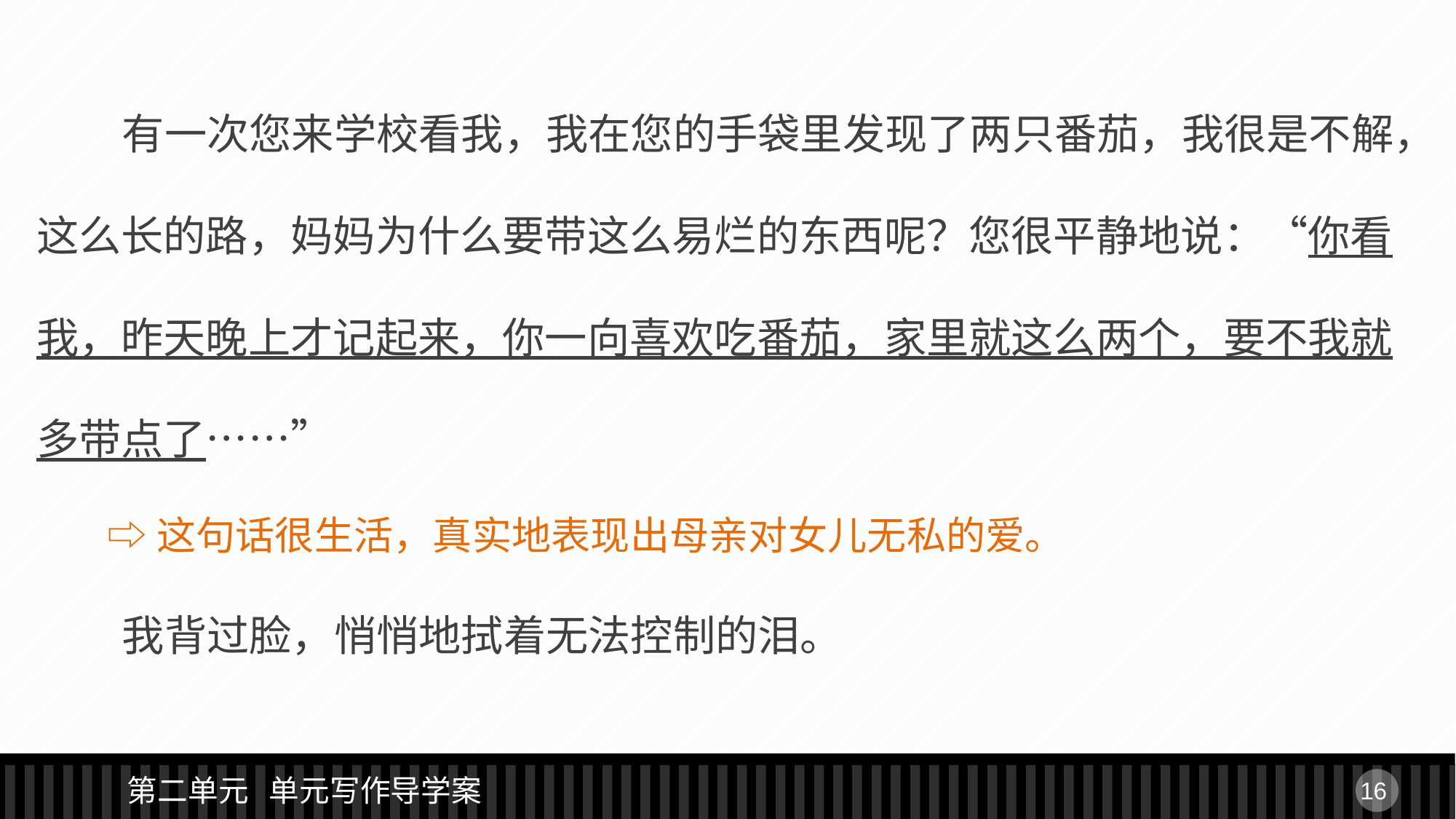

有一次您来学校看我，我在您的手袋里发现了两只番茄，我很是不解，这么长的路，妈妈为什么要带这么易烂的东西呢？您很平静地说：“你看我，昨天晚上才记起来，你一向喜欢吃番茄，家里就这么两个，要不我就多带点了……”
        ⇨这句话很生活，真实地表现出母亲对女儿无私的爱。
        我背过脸，悄悄地拭着无法控制的泪。